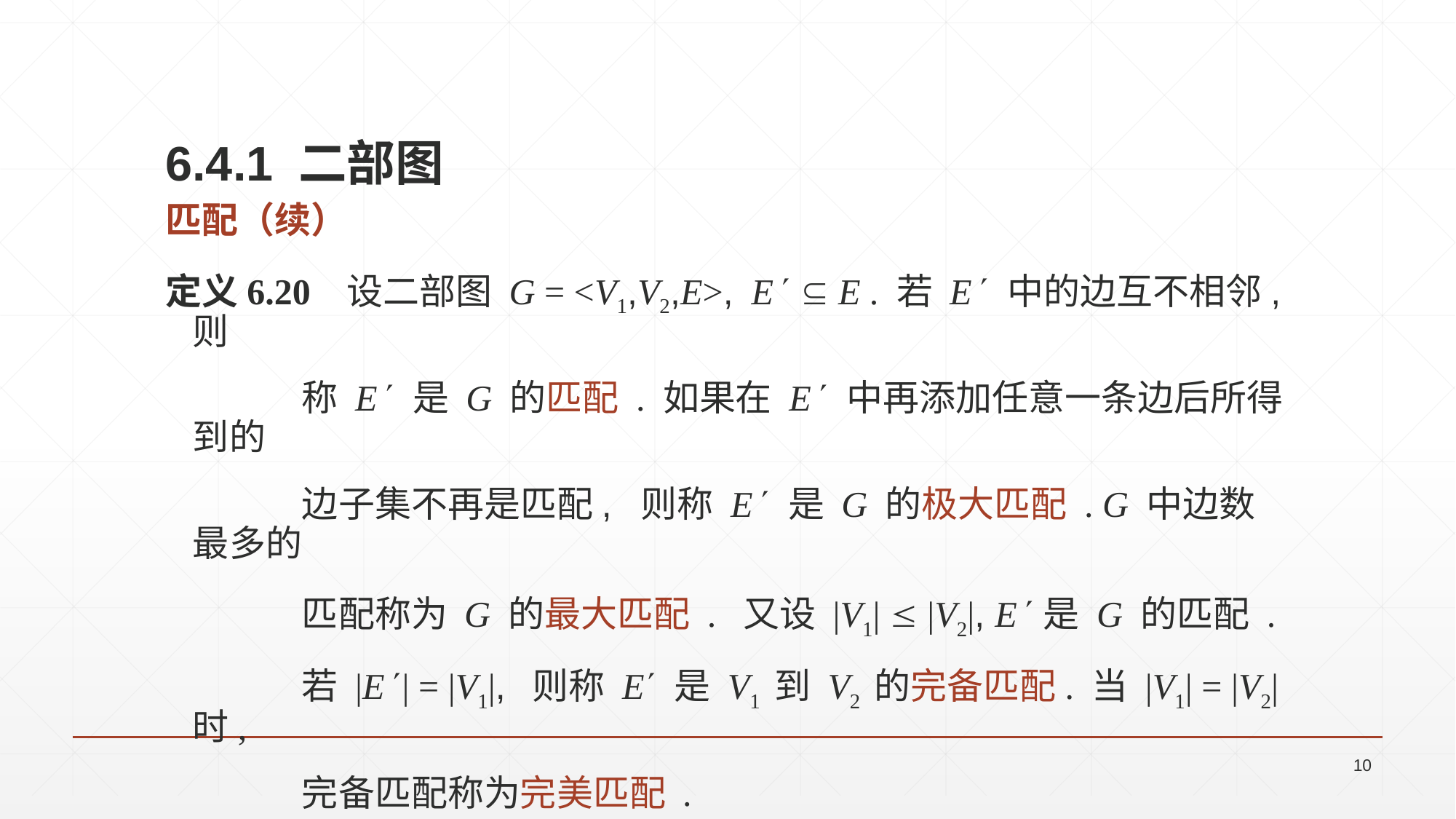

6.4.1 二部图
匹配（续）
定义6.20   设二部图 G = <V1,V2,E>,  E ′ ⊆ E . 若 E ′ 中的边互不相邻, 则
		称 E ′ 是 G 的匹配 . 如果在 E ′ 中再添加任意一条边后所得到的
		边子集不再是匹配,  则称 E ′ 是 G 的极大匹配 . G 中边数最多的
		匹配称为 G 的最大匹配 .  又设 |V1| ≤ |V2|, E ′是 G 的匹配 .
		若 |E ′| = |V1|,  则称 E′ 是 V1 到 V2 的完备匹配. 当 |V1| = |V2| 时,
		完备匹配称为完美匹配 .
10